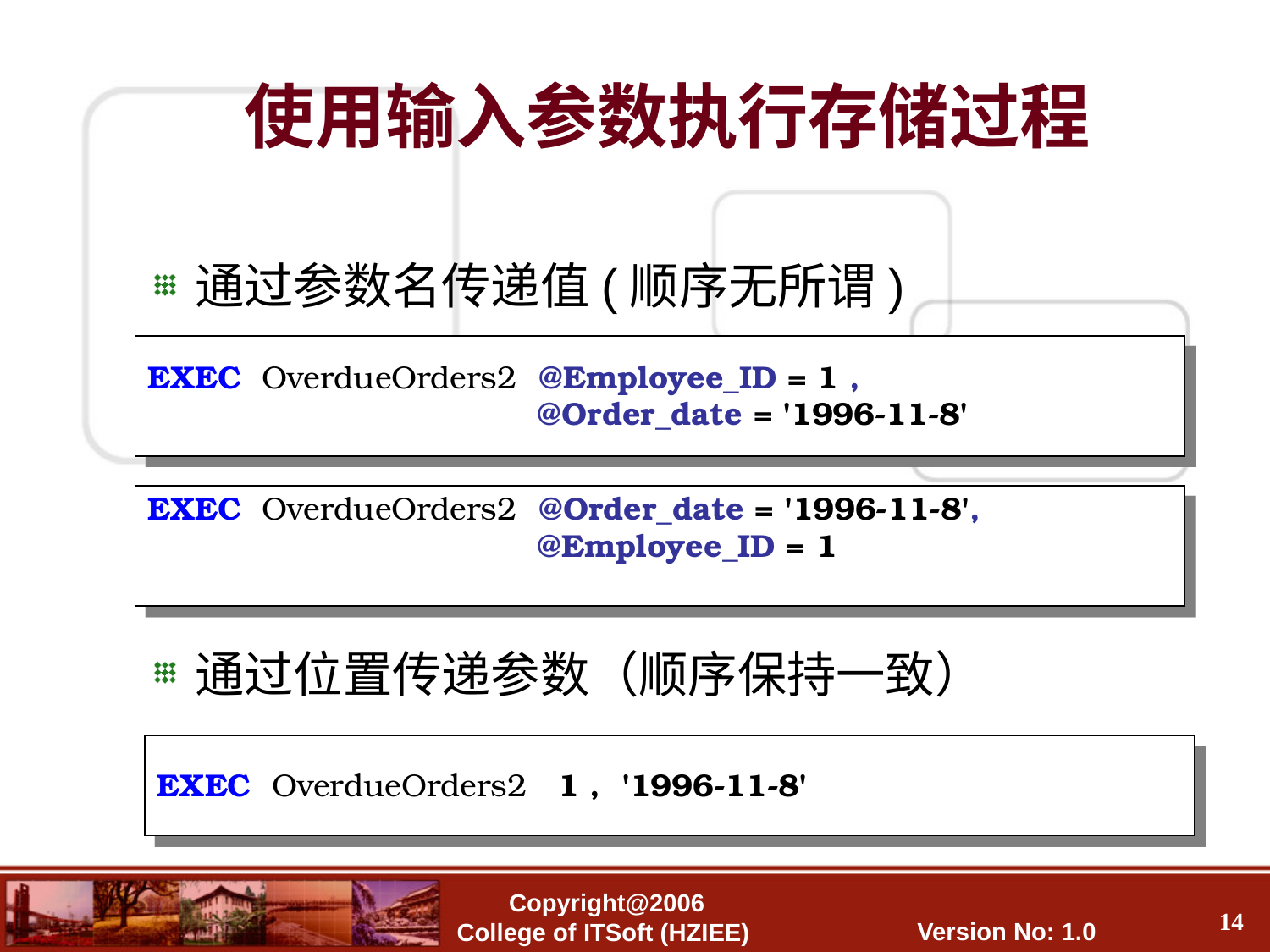

使用输入参数执行存储过程
通过参数名传递值(顺序无所谓)
EXEC  OverdueOrders2  @Employee_ID = 1 ,
                                    @Order_date = '1996-11-8'
EXEC  OverdueOrders2  @Order_date = '1996-11-8',
                                    @Employee_ID = 1

通过位置传递参数（顺序保持一致）
EXEC  OverdueOrders2   1 ,  '1996-11-8'